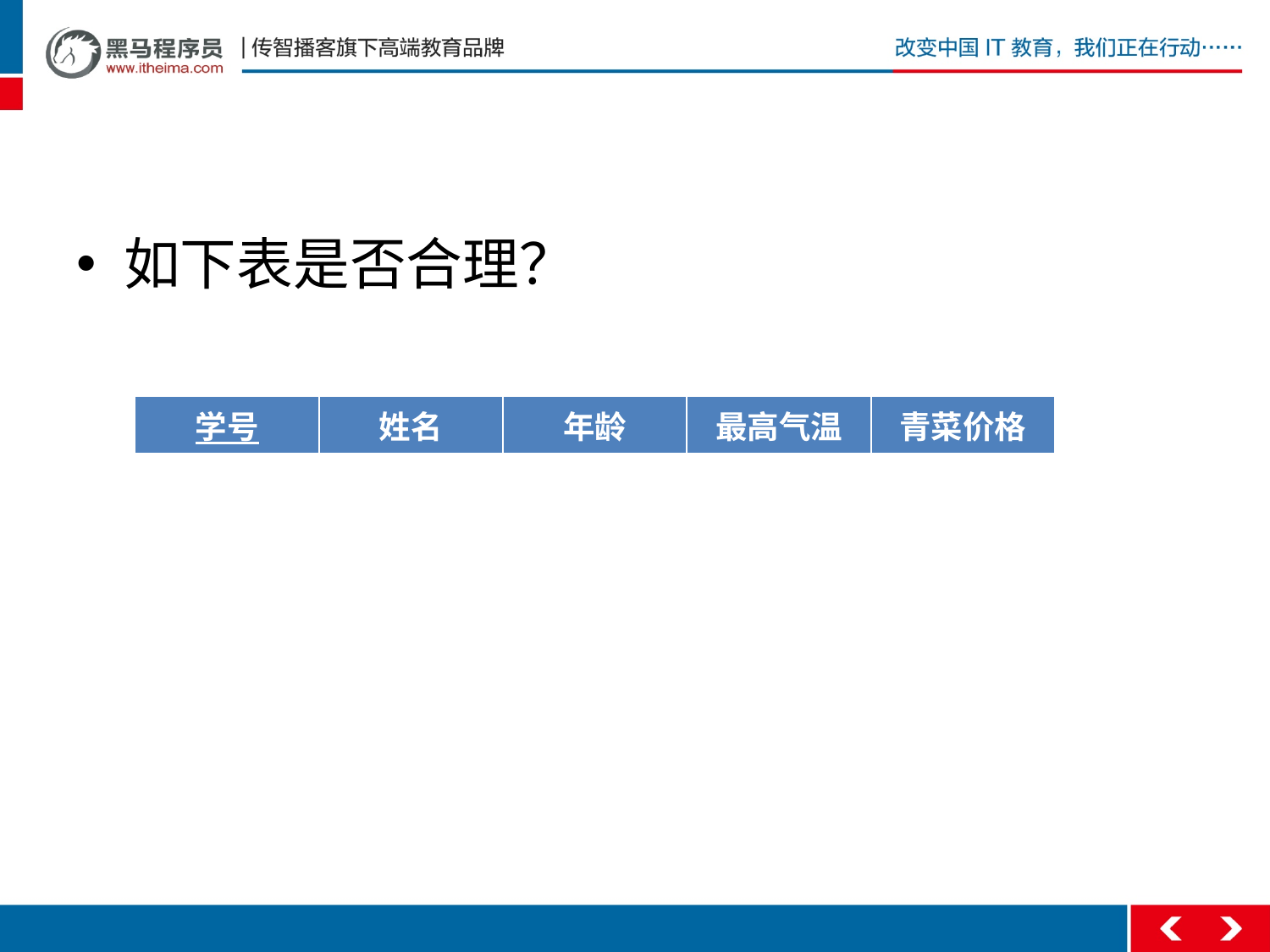

#
如下表是否合理？

| 学号 | 姓名 | 年龄 | 最高气温 | 青菜价格 |
| --- | --- | --- | --- | --- |